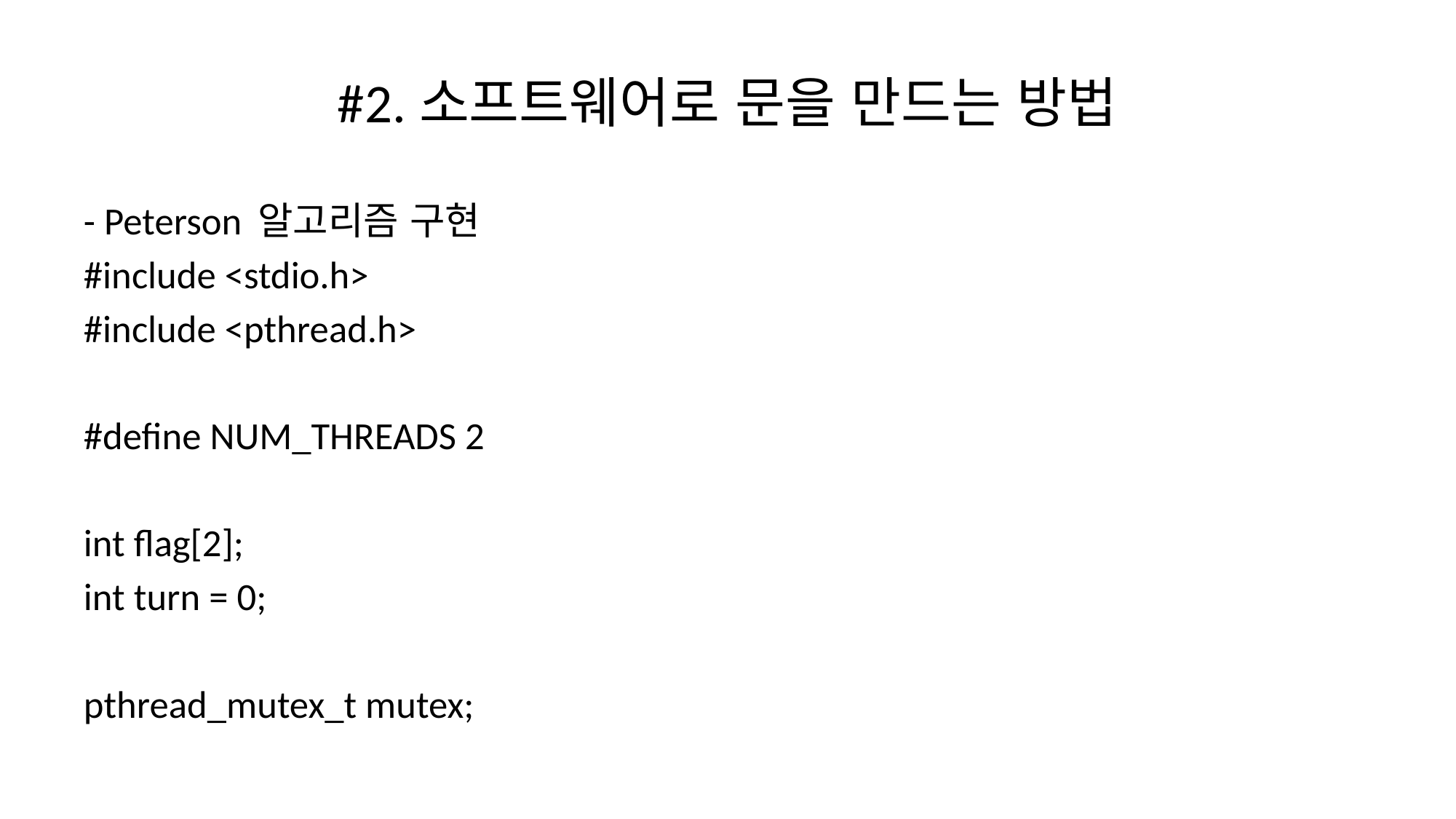

# #2.소프트웨어로 문을 만드는 방법
- Peterson 알고리즘 구현
#include <stdio.h>
#include <pthread.h>

#define NUM_THREADS 2

int flag[2];
int turn = 0;

pthread_mutex_t mutex;